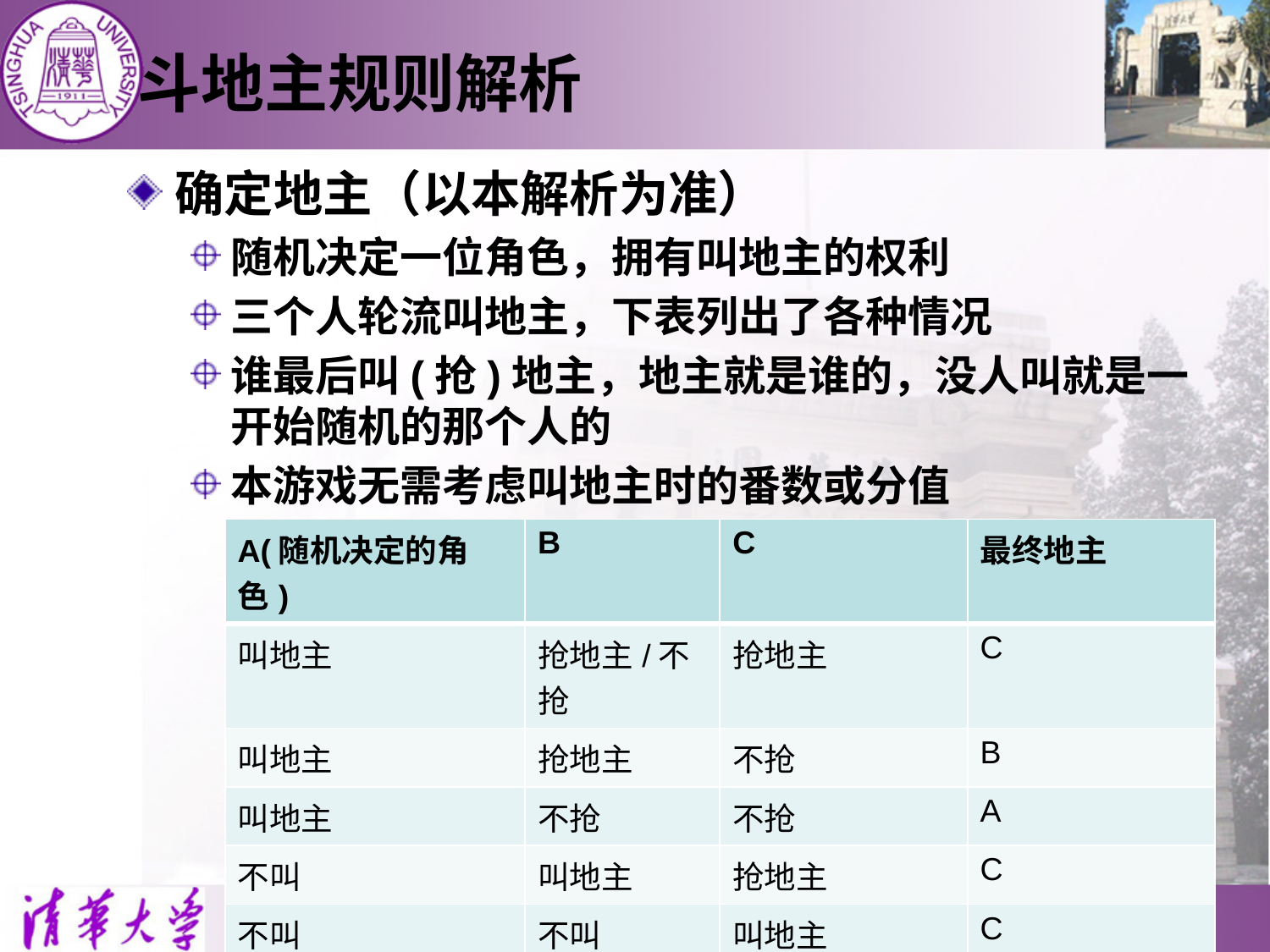

# 斗地主规则解析
确定地主（以本解析为准）
随机决定一位角色，拥有叫地主的权利
三个人轮流叫地主，下表列出了各种情况
谁最后叫(抢)地主，地主就是谁的，没人叫就是一开始随机的那个人的
本游戏无需考虑叫地主时的番数或分值

| A(随机决定的角色) | B | C | 最终地主 |
| --- | --- | --- | --- |
| 叫地主 | 抢地主/不抢 | 抢地主 | C |
| 叫地主 | 抢地主 | 不抢 | B |
| 叫地主 | 不抢 | 不抢 | A |
| 不叫 | 叫地主 | 抢地主 | C |
| 不叫 | 不叫 | 叫地主 | C |
| 不叫 | 叫地主 | 不抢 | B |
| 不叫 | 不叫 | 不叫 | A |